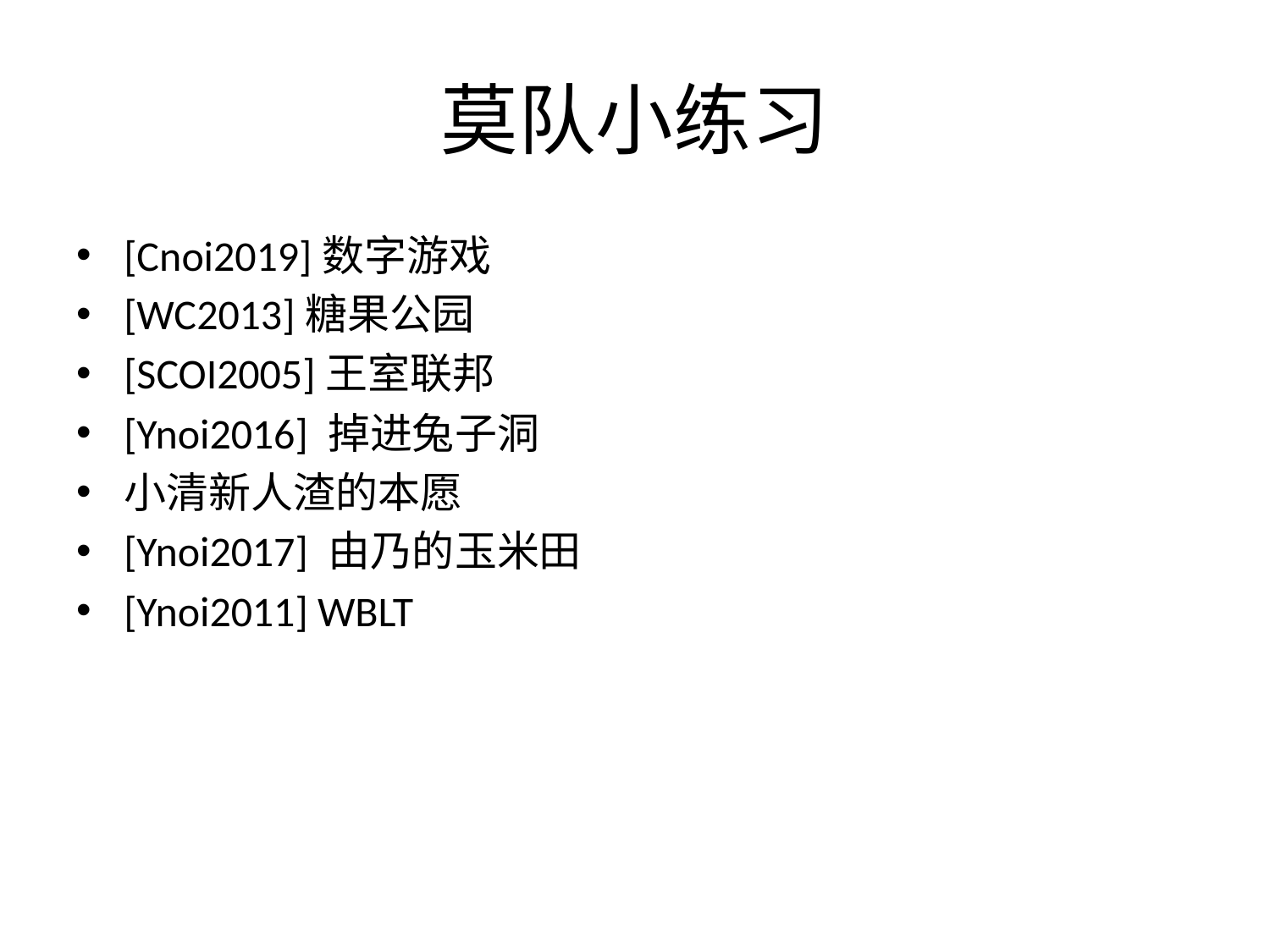

# 莫队小练习
[Cnoi2019]数字游戏
[WC2013]糖果公园
[SCOI2005]王室联邦
[Ynoi2016] 掉进兔子洞
小清新人渣的本愿
[Ynoi2017] 由乃的玉米田
[Ynoi2011] WBLT